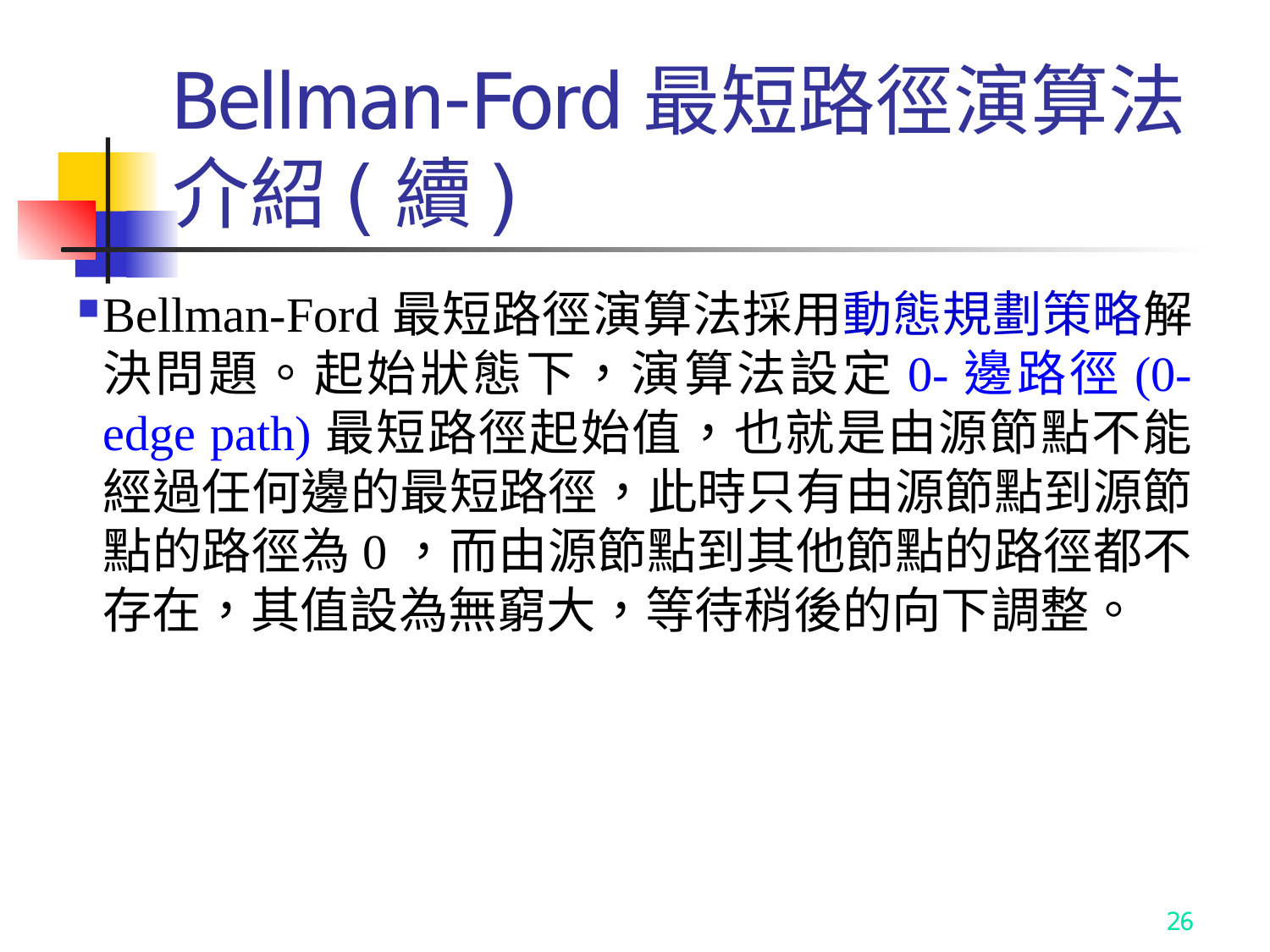

# Bellman-Ford最短路徑演算法介紹(續)
Bellman-Ford最短路徑演算法採用動態規劃策略解決問題。起始狀態下，演算法設定0-邊路徑(0-edge path)最短路徑起始值，也就是由源節點不能經過任何邊的最短路徑，此時只有由源節點到源節點的路徑為0，而由源節點到其他節點的路徑都不存在，其值設為無窮大，等待稍後的向下調整。
26